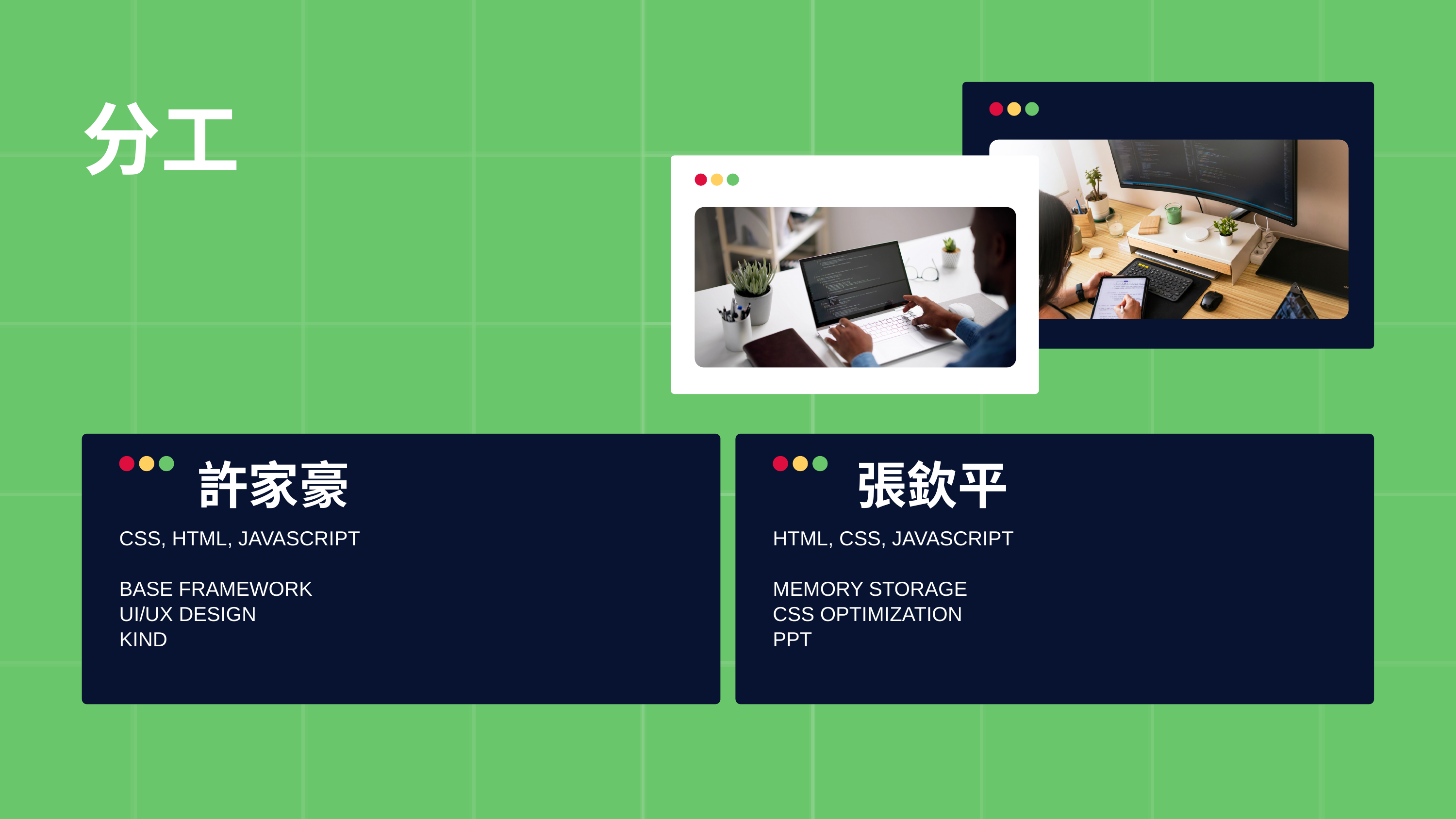

分工

許家豪
張欽平
CSS, HTML, JAVASCRIPT

BASE FRAMEWORK
UI/UX DESIGN
KIND
HTML, CSS, JAVASCRIPT

MEMORY STORAGE
CSS OPTIMIZATION
PPT